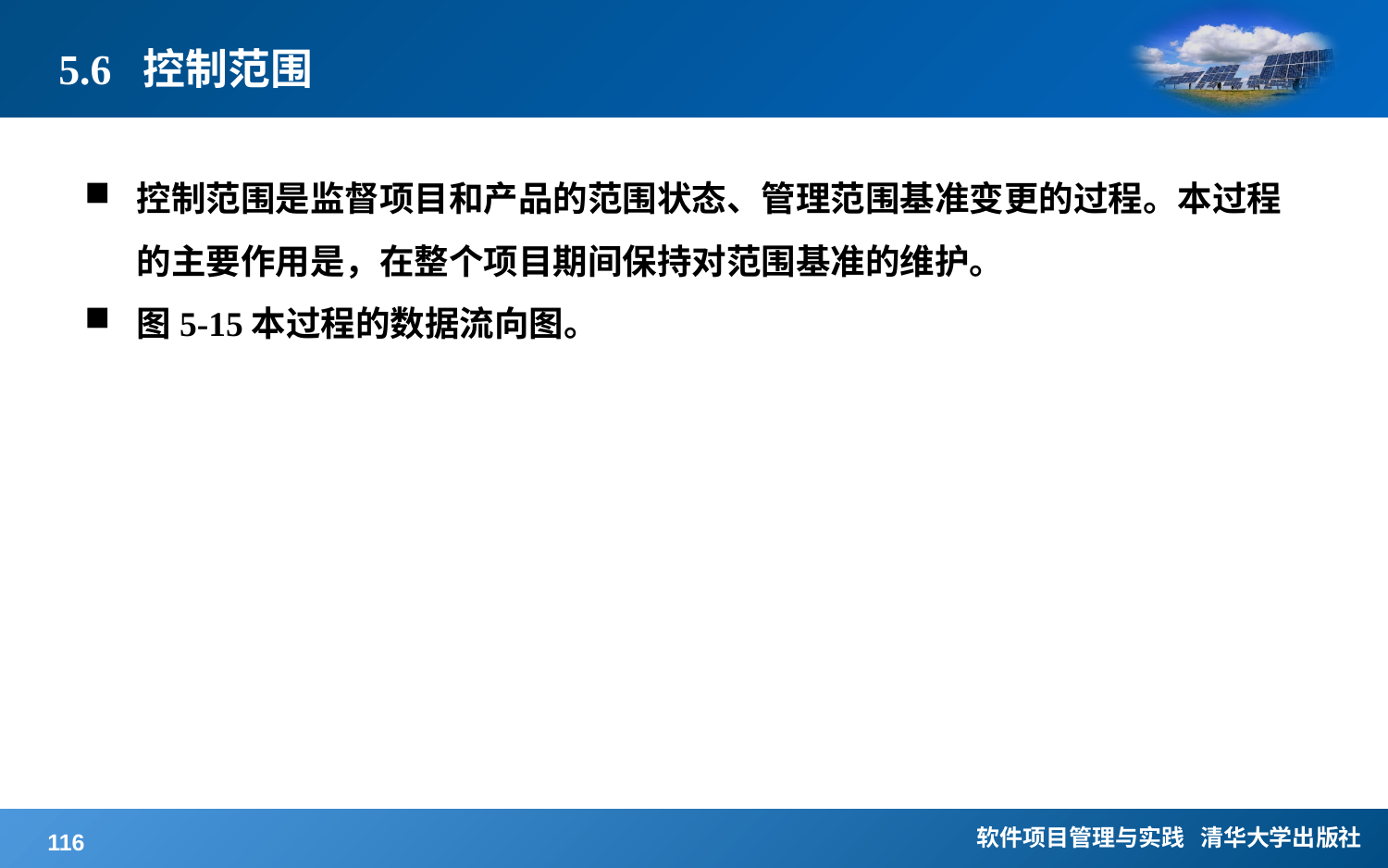

# 5.6  控制范围
控制范围是监督项目和产品的范围状态、管理范围基准变更的过程。本过程的主要作用是，在整个项目期间保持对范围基准的维护。
图5-15本过程的数据流向图。